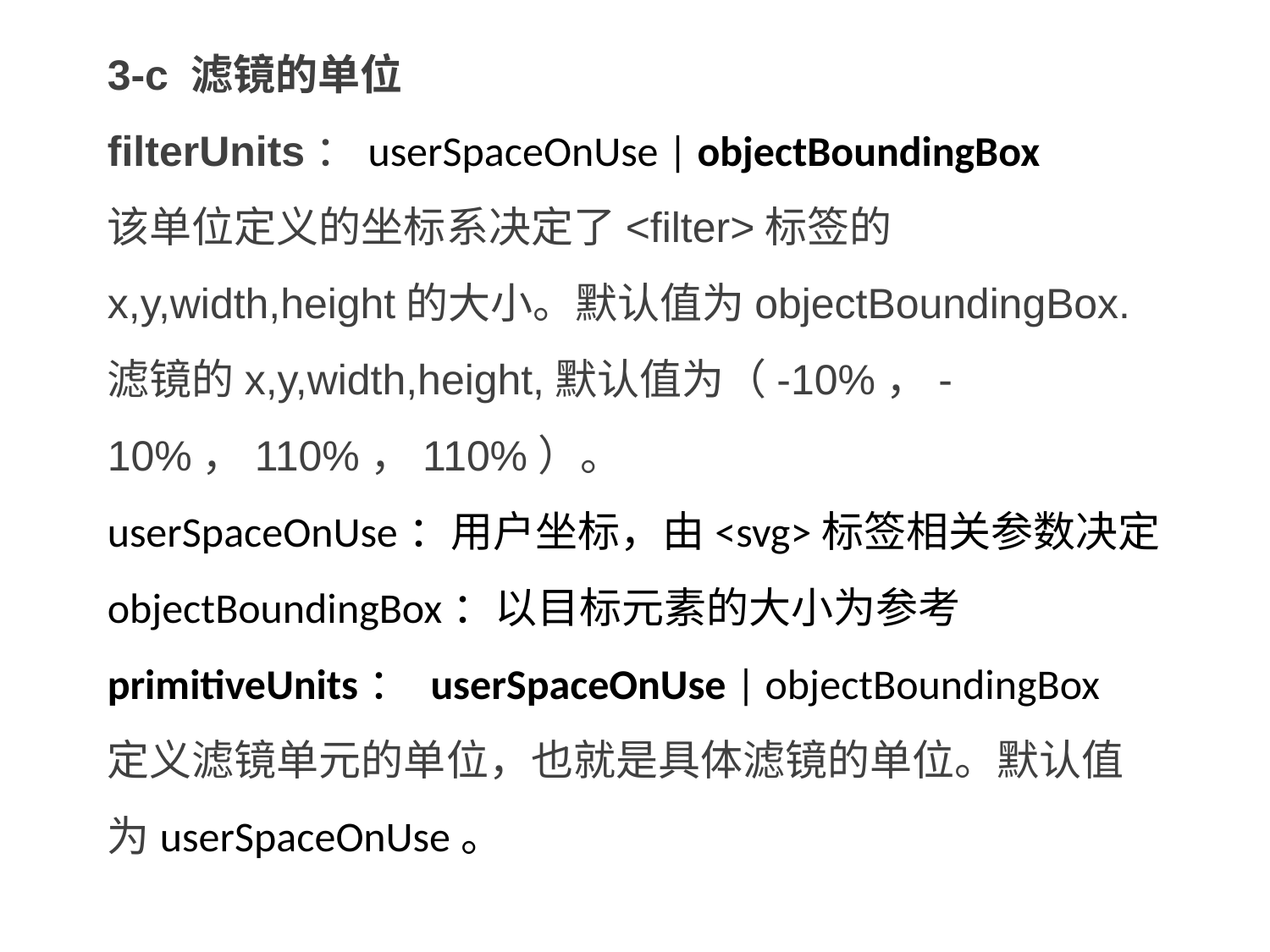

3-c 滤镜的单位
filterUnits：userSpaceOnUse | objectBoundingBox
该单位定义的坐标系决定了<filter>标签的x,y,width,height的大小。默认值为objectBoundingBox.
滤镜的x,y,width,height,默认值为（-10%，-10%，110%，110%）。
userSpaceOnUse：用户坐标，由<svg>标签相关参数决定
objectBoundingBox：以目标元素的大小为参考
primitiveUnits： userSpaceOnUse | objectBoundingBox
定义滤镜单元的单位，也就是具体滤镜的单位。默认值为userSpaceOnUse。